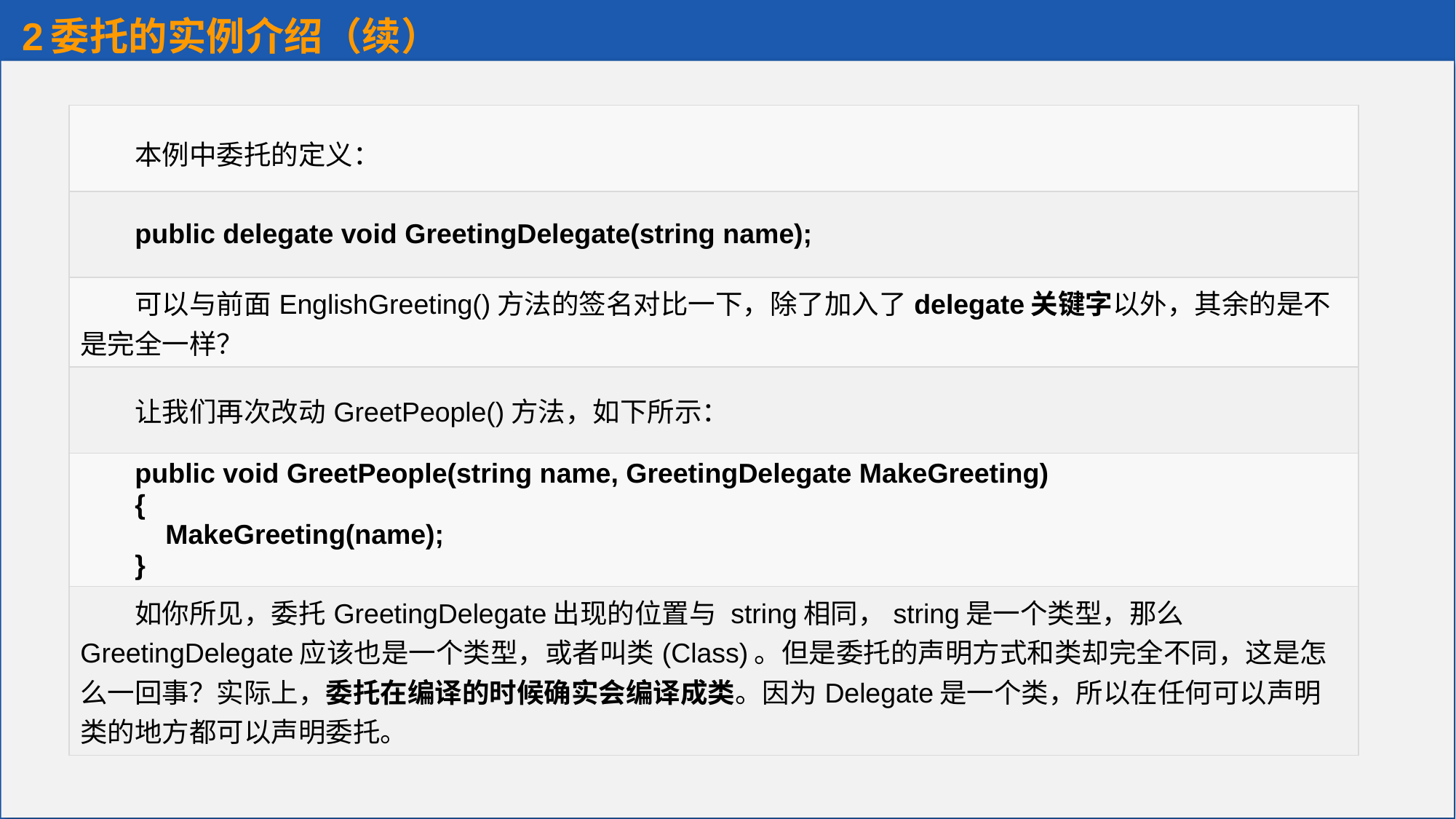

2委托的实例介绍（续）
| 本例中委托的定义： |
| --- |
| public delegate void GreetingDelegate(string name); |
| 可以与前面EnglishGreeting()方法的签名对比一下，除了加入了delegate关键字以外，其余的是不是完全一样？ |
| 让我们再次改动GreetPeople()方法，如下所示： |
| public void GreetPeople(string name, GreetingDelegate MakeGreeting) { MakeGreeting(name); } |
| 如你所见，委托GreetingDelegate出现的位置与 string相同，string是一个类型，那么GreetingDelegate应该也是一个类型，或者叫类(Class)。但是委托的声明方式和类却完全不同，这是怎么一回事？实际上，委托在编译的时候确实会编译成类。因为Delegate是一个类，所以在任何可以声明类的地方都可以声明委托。 |